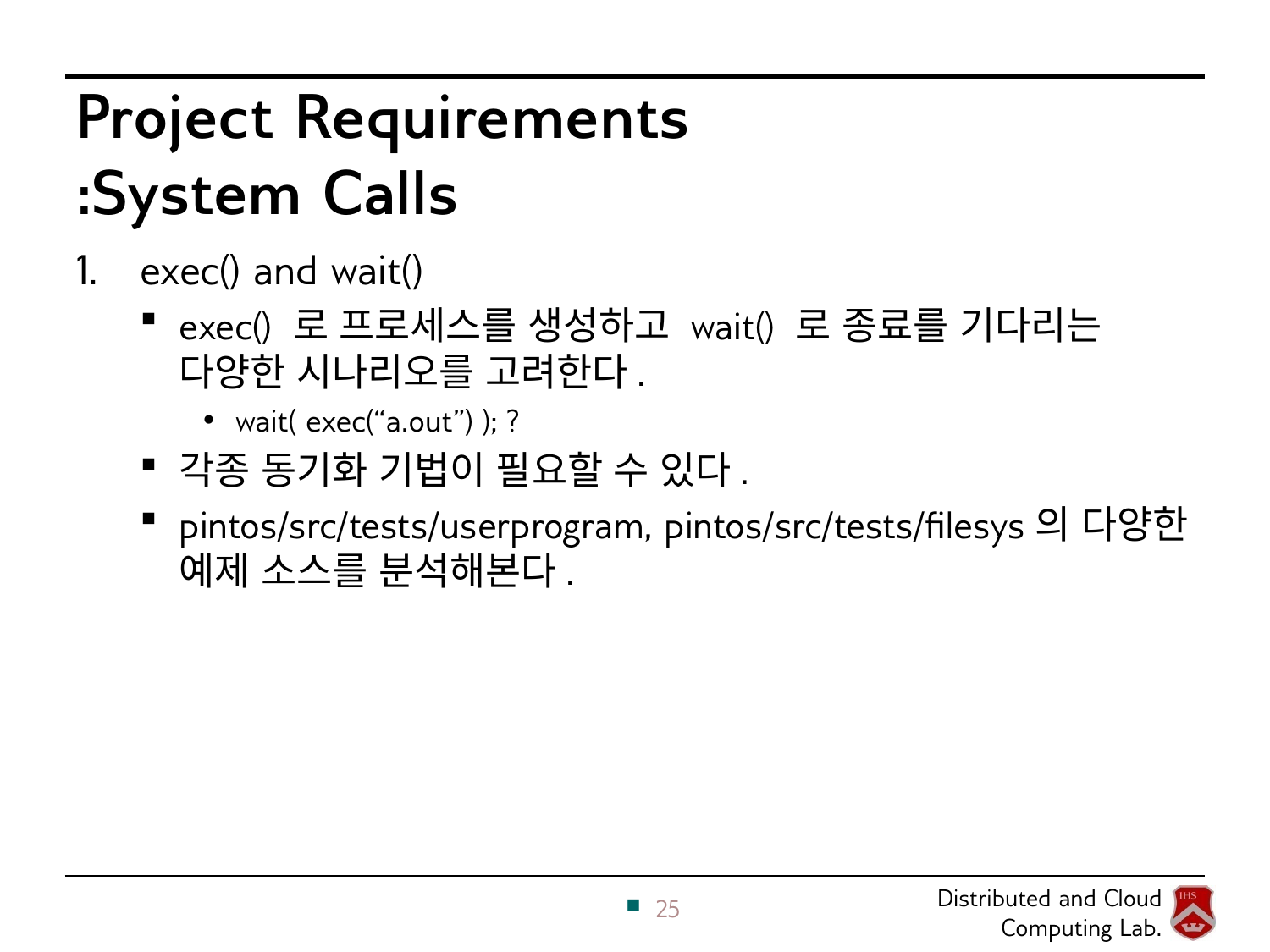

# Project Requirements :System Calls
exec() and wait()
exec() 로 프로세스를 생성하고 wait() 로 종료를 기다리는 다양한 시나리오를 고려한다.
wait( exec(“a.out”) ); ?
각종 동기화 기법이 필요할 수 있다.
pintos/src/tests/userprogram, pintos/src/tests/filesys의 다양한 예제 소스를 분석해본다.

25